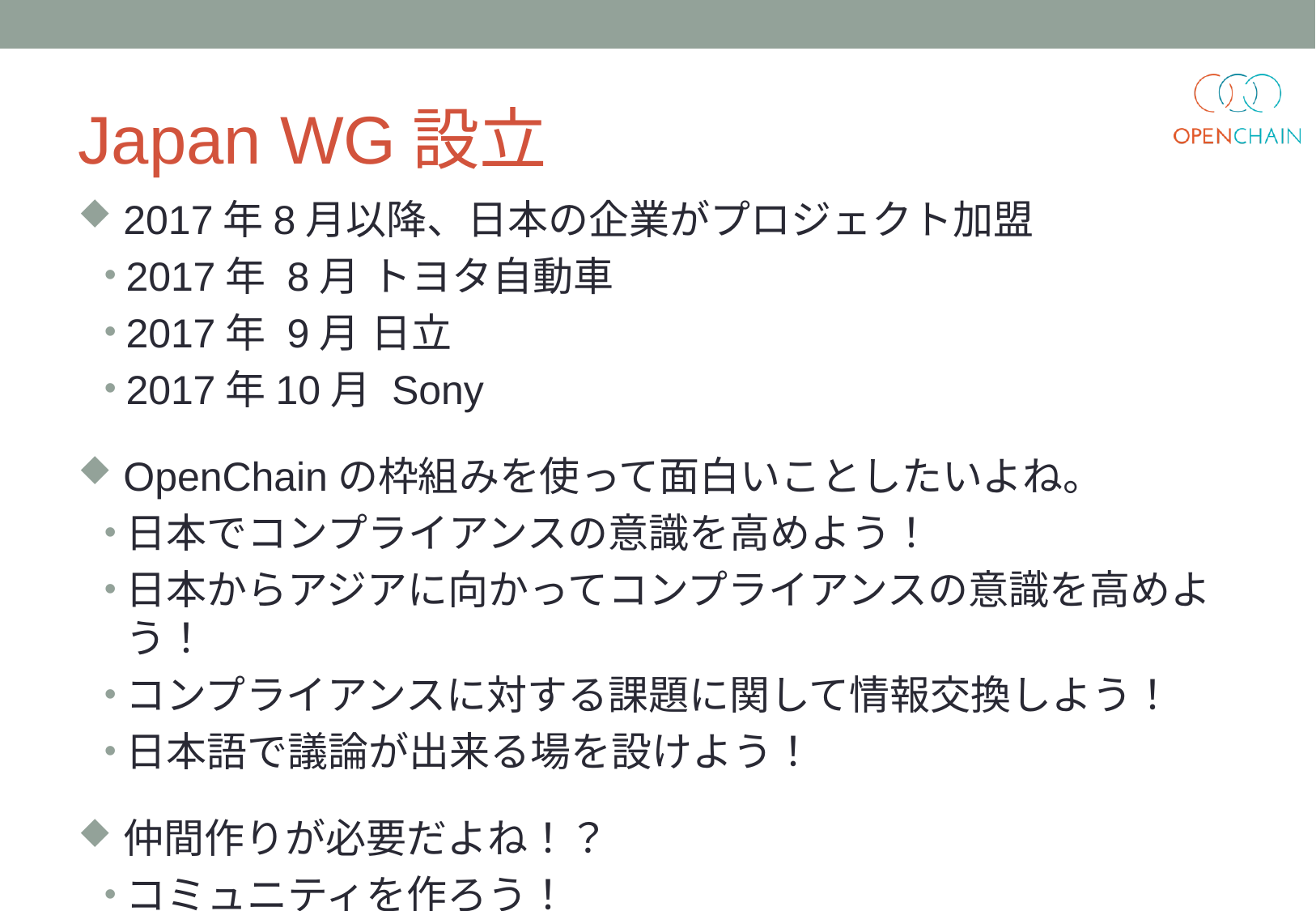

# Japan WG設立
2017年8月以降、日本の企業がプロジェクト加盟
2017年 8月 トヨタ自動車
2017年 9月 日立
2017年10月 Sony

OpenChainの枠組みを使って面白いことしたいよね。
日本でコンプライアンスの意識を高めよう！
日本からアジアに向かってコンプライアンスの意識を高めよう！
コンプライアンスに対する課題に関して情報交換しよう！
日本語で議論が出来る場を設けよう！

仲間作りが必要だよね！？
コミュニティを作ろう！